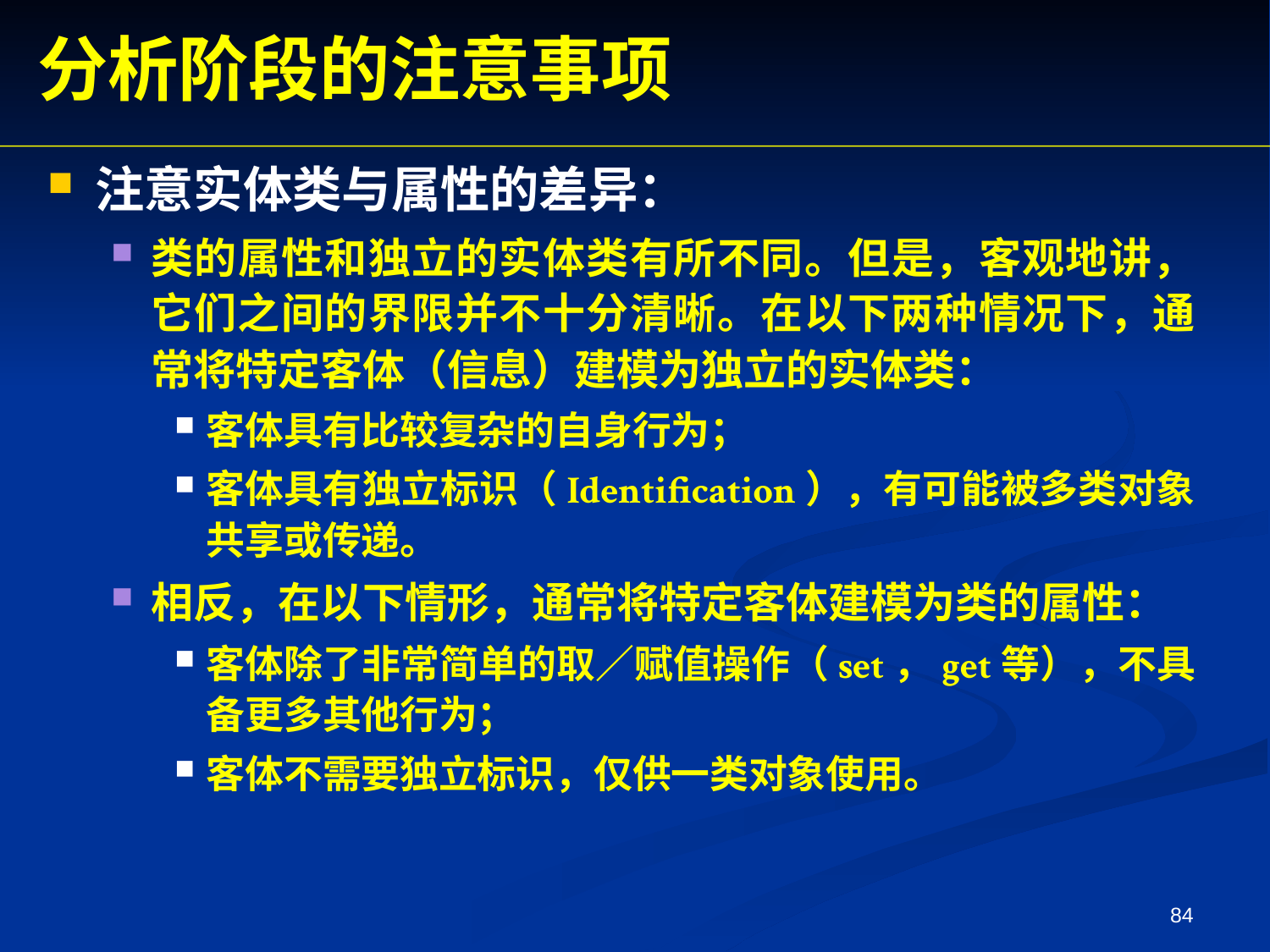

分析阶段的注意事项

注意实体类与属性的差异：
类的属性和独立的实体类有所不同。但是，客观地讲，它们之间的界限并不十分清晰。在以下两种情况下，通常将特定客体（信息）建模为独立的实体类：
客体具有比较复杂的自身行为；
客体具有独立标识（Identification），有可能被多类对象共享或传递。
相反，在以下情形，通常将特定客体建模为类的属性：
客体除了非常简单的取／赋值操作（set，get等），不具备更多其他行为；
客体不需要独立标识，仅供一类对象使用。
84